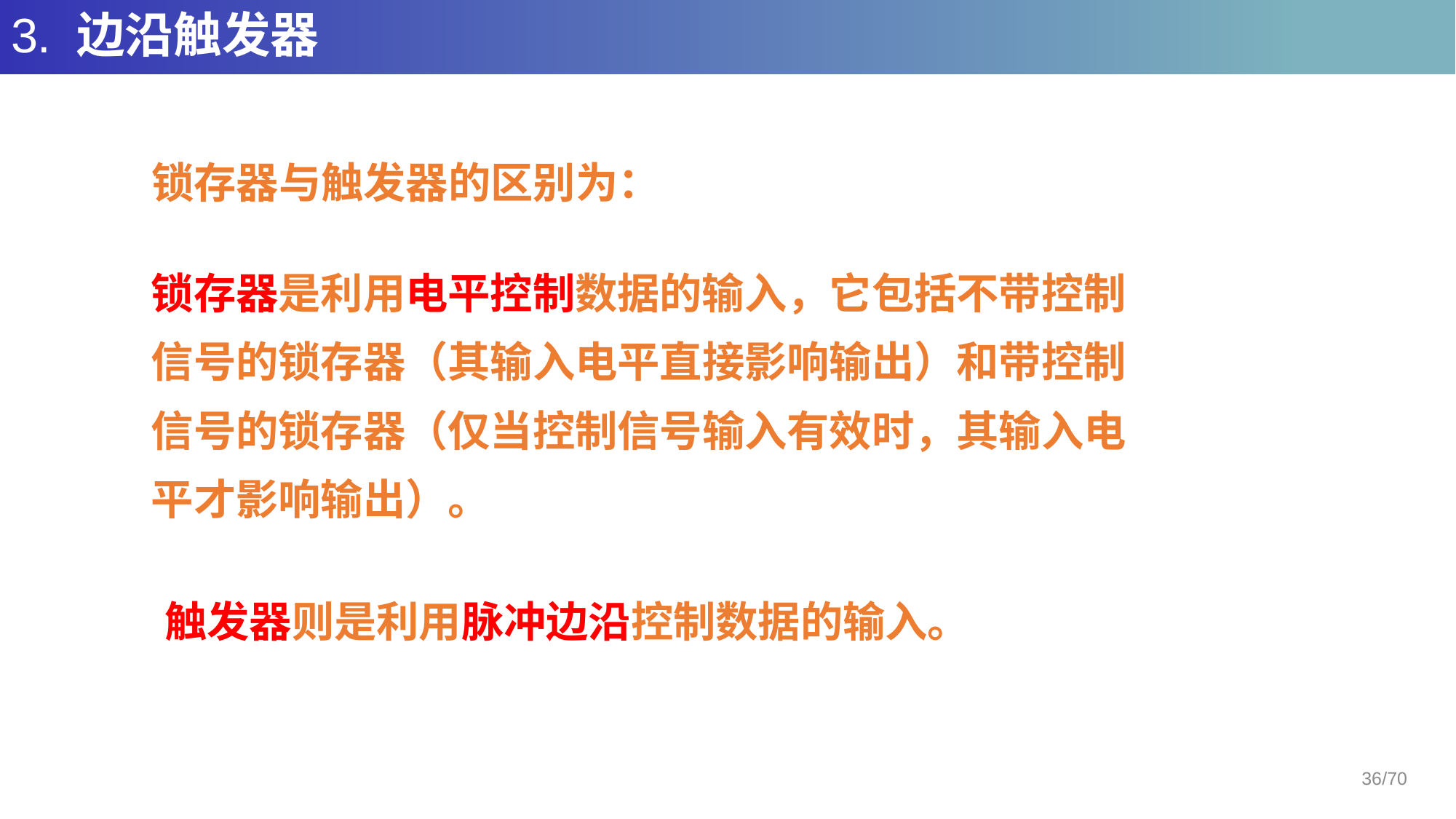

# 3. 边沿触发器
锁存器与触发器的区别为：
锁存器是利用电平控制数据的输入，它包括不带控制信号的锁存器（其输入电平直接影响输出）和带控制信号的锁存器（仅当控制信号输入有效时，其输入电平才影响输出）。
触发器则是利用脉冲边沿控制数据的输入。
36/70